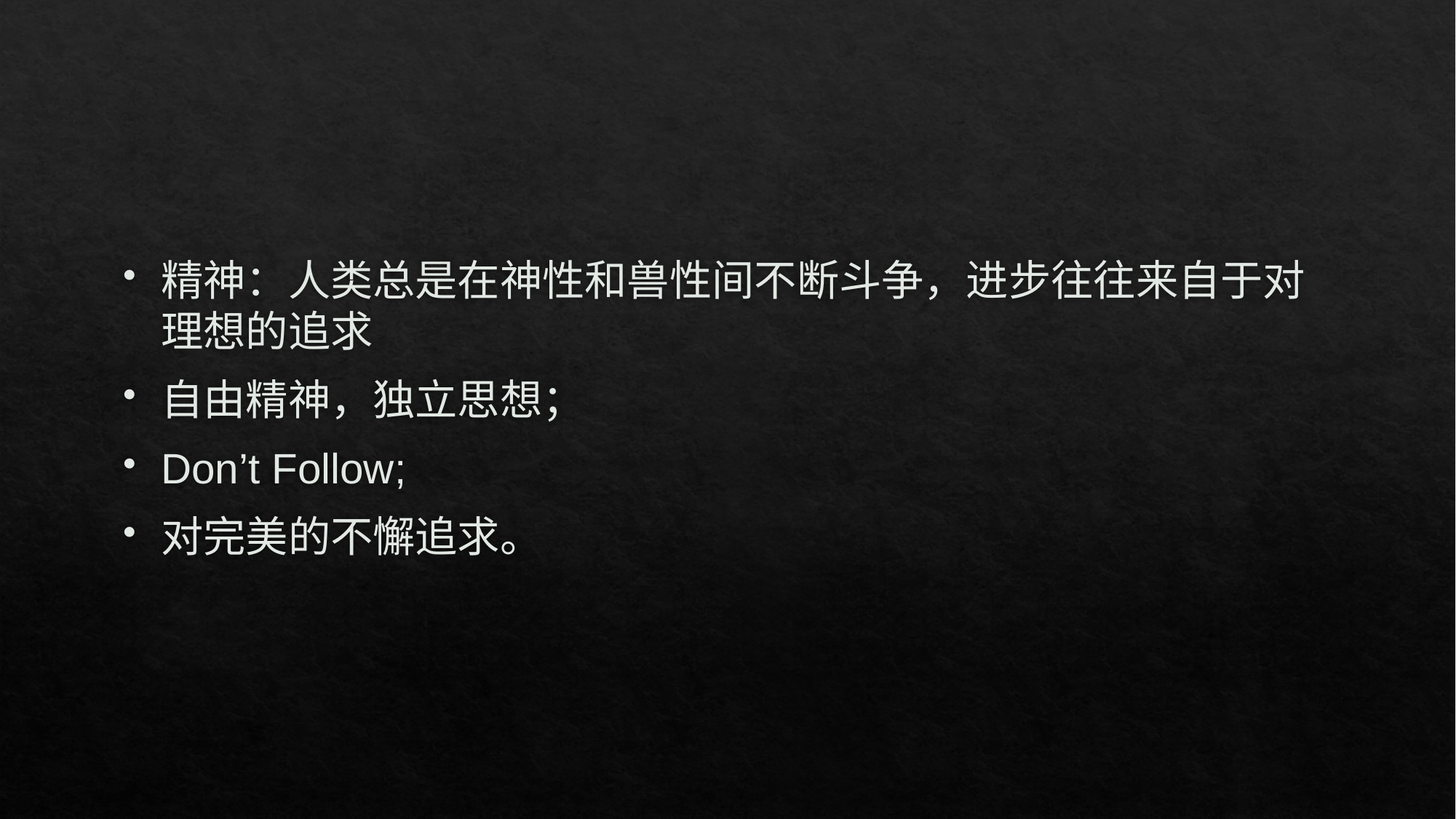

#
精神：人类总是在神性和兽性间不断斗争，进步往往来自于对理想的追求
自由精神，独立思想；
Don’t Follow;
对完美的不懈追求。